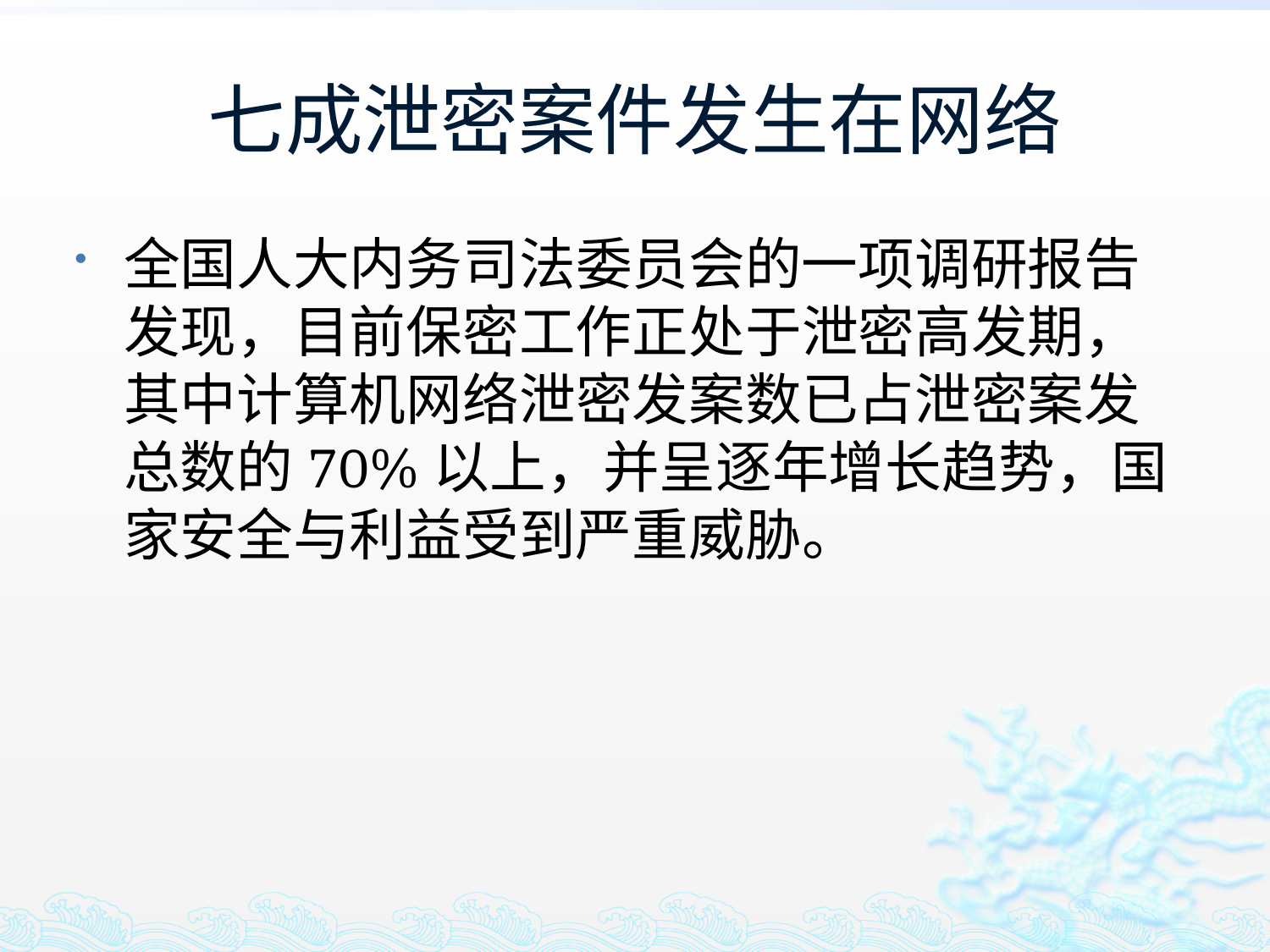

# 七成泄密案件发生在网络
全国人大内务司法委员会的一项调研报告发现，目前保密工作正处于泄密高发期，其中计算机网络泄密发案数已占泄密案发总数的70%以上，并呈逐年增长趋势，国家安全与利益受到严重威胁。